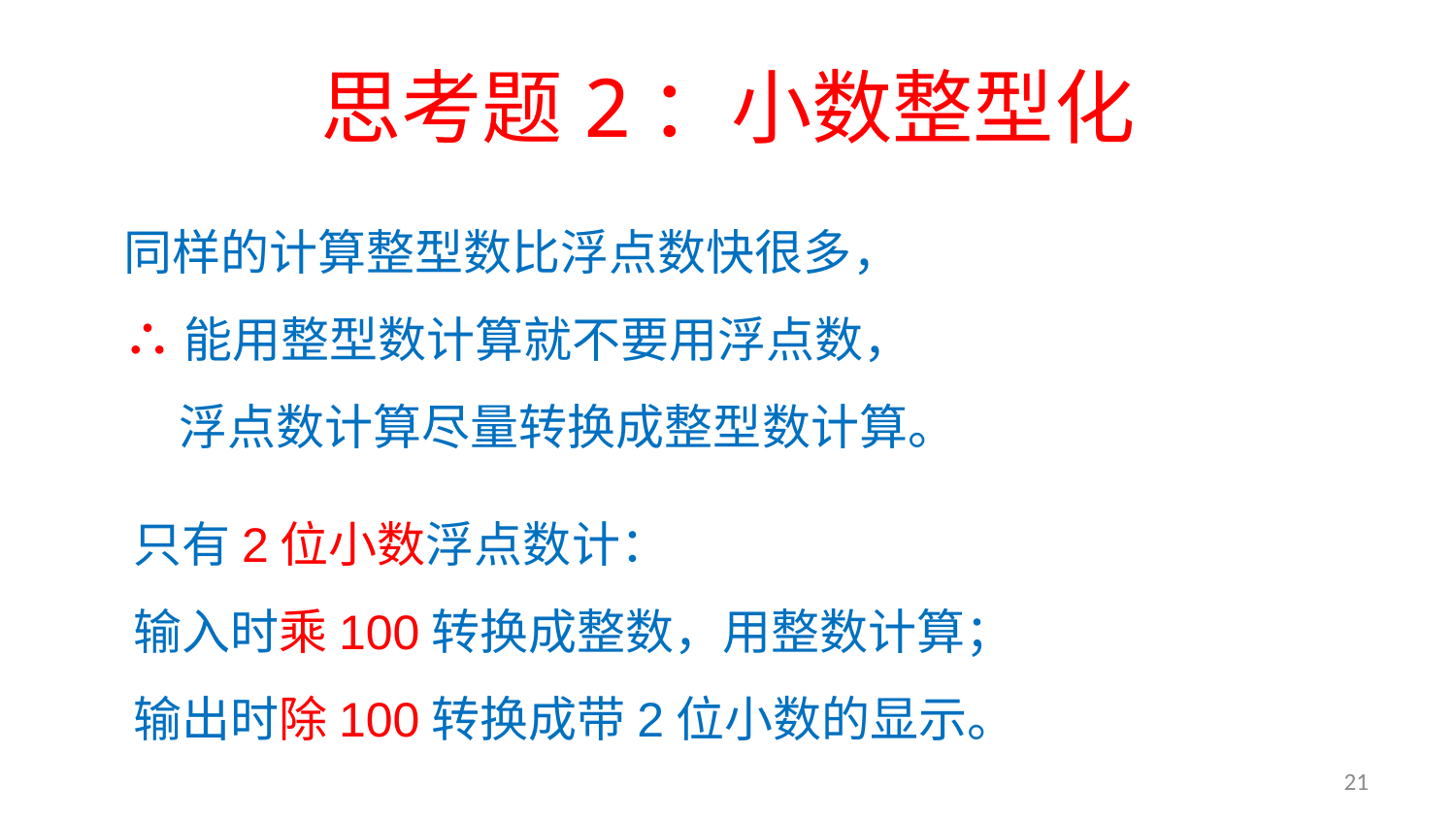

# 思考题2：小数整型化
同样的计算整型数比浮点数快很多，
∴能用整型数计算就不要用浮点数，
    浮点数计算尽量转换成整型数计算。
只有2位小数浮点数计：
输入时乘100转换成整数，用整数计算；
输出时除100转换成带2位小数的显示。
21